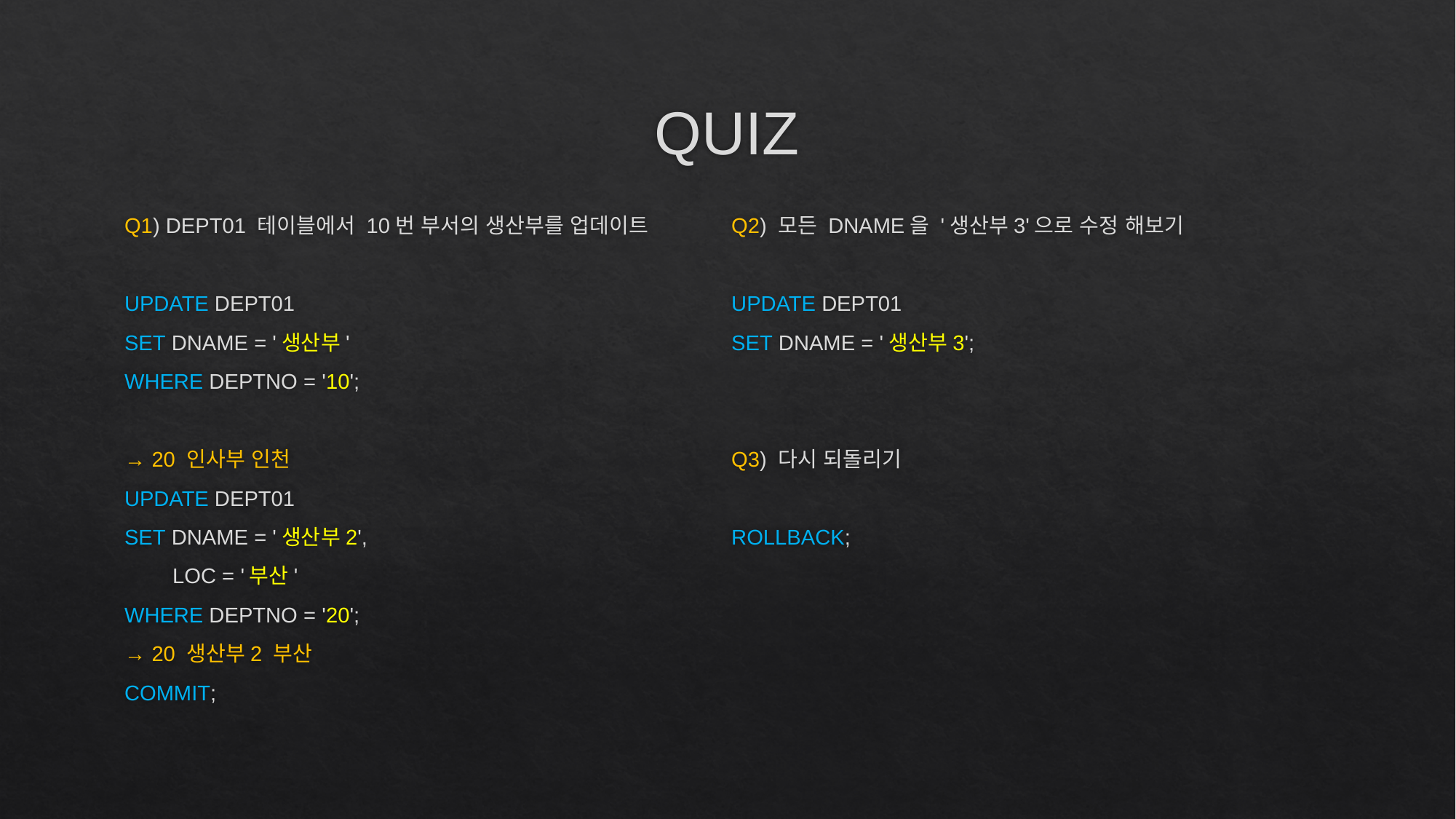

# QUIZ
Q1) DEPT01 테이블에서 10번 부서의 생산부를 업데이트

UPDATE DEPT01
SET DNAME = '생산부'
WHERE DEPTNO = '10';

→ 20 인사부 인천
UPDATE DEPT01
SET DNAME = '생산부2',
        LOC = '부산'
WHERE DEPTNO = '20';
→ 20 생산부2 부산
COMMIT;
Q2) 모든 DNAME을 '생산부3'으로 수정 해보기

UPDATE DEPT01
SET DNAME = '생산부3';

Q3) 다시 되돌리기

ROLLBACK;